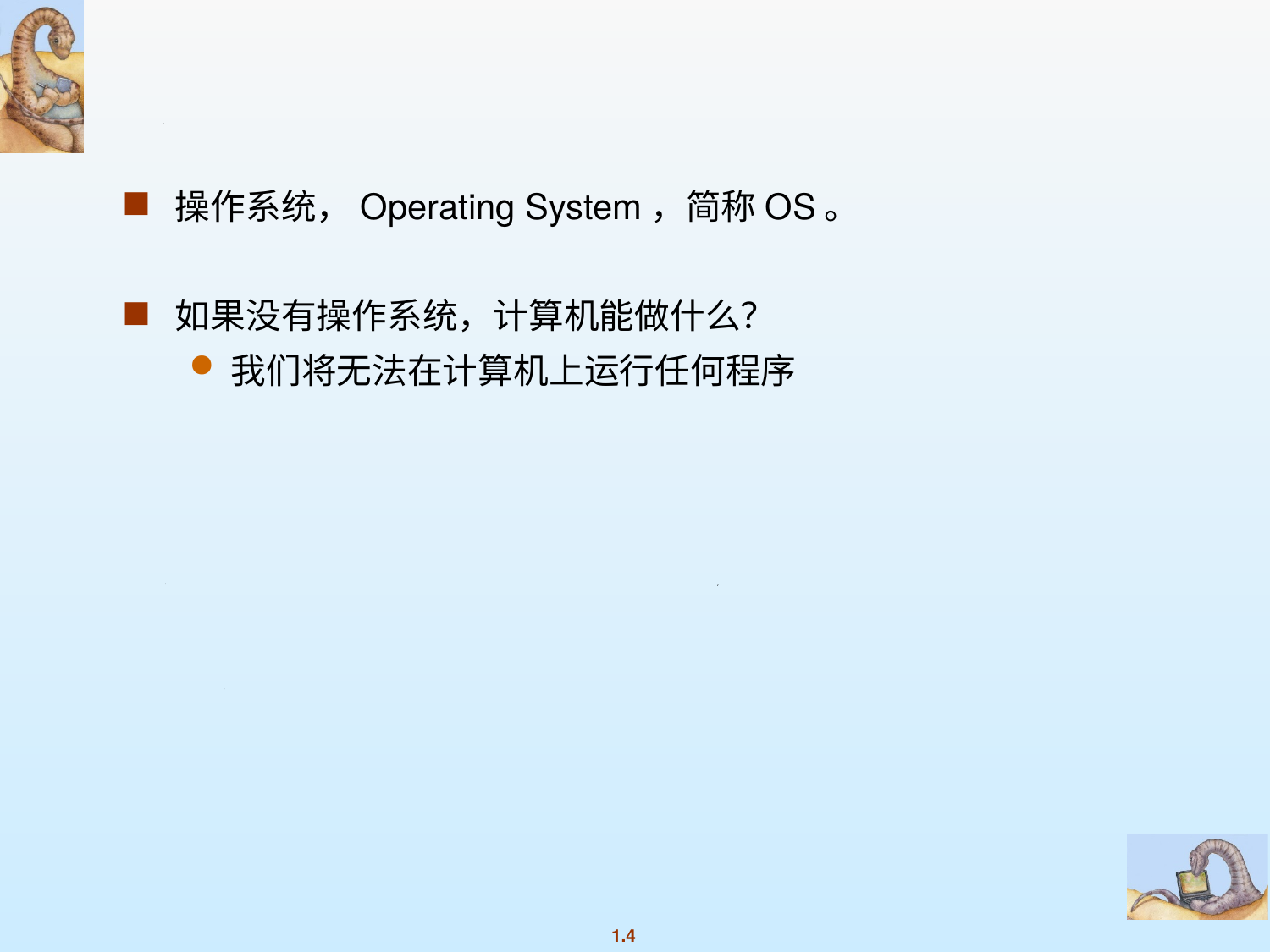

#
操作系统，Operating System，简称OS。

如果没有操作系统，计算机能做什么？
我们将无法在计算机上运行任何程序